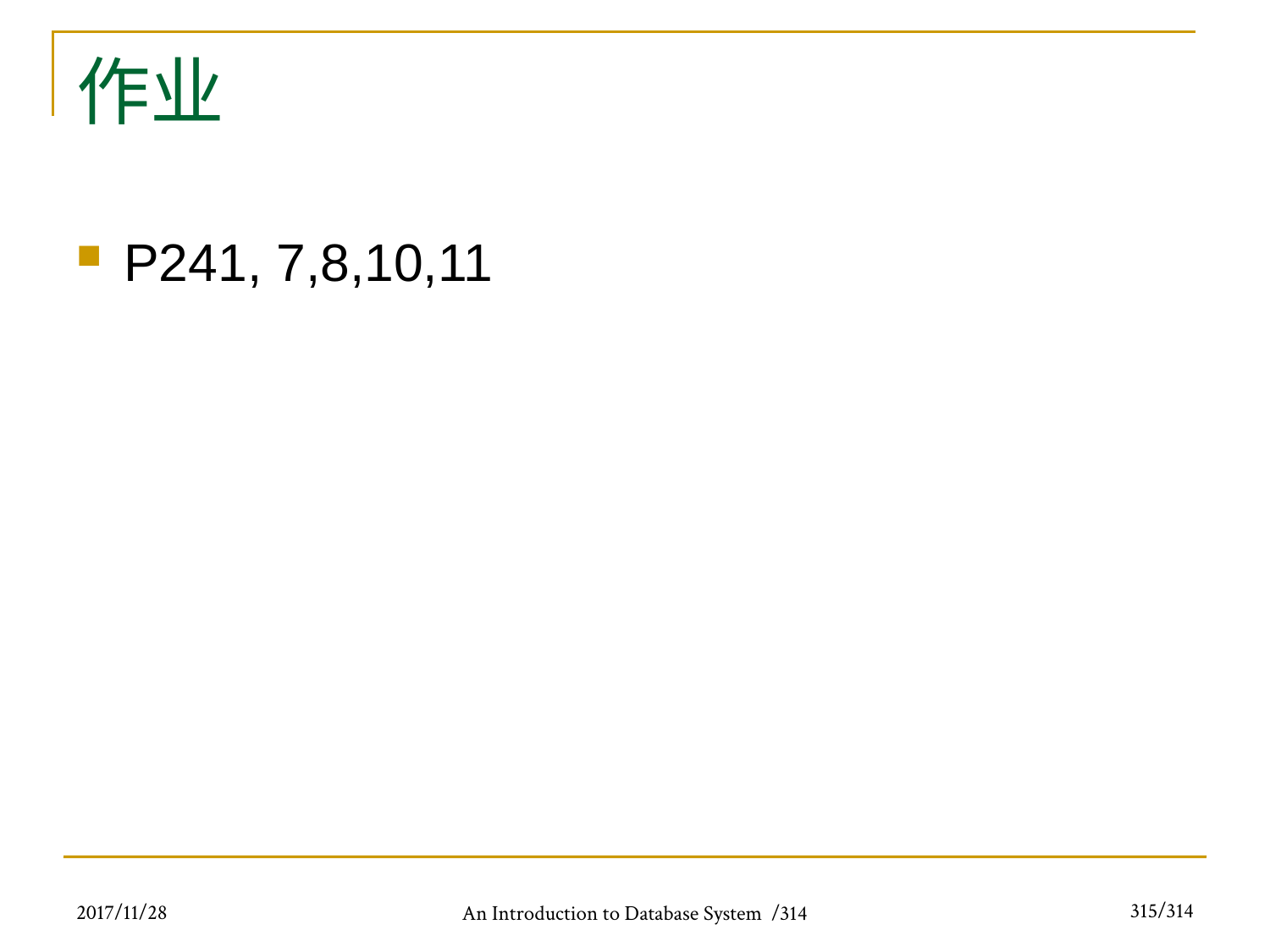

# 作业
P241, 7,8,10,11
2017/11/28
315/314
An Introduction to Database System  /314